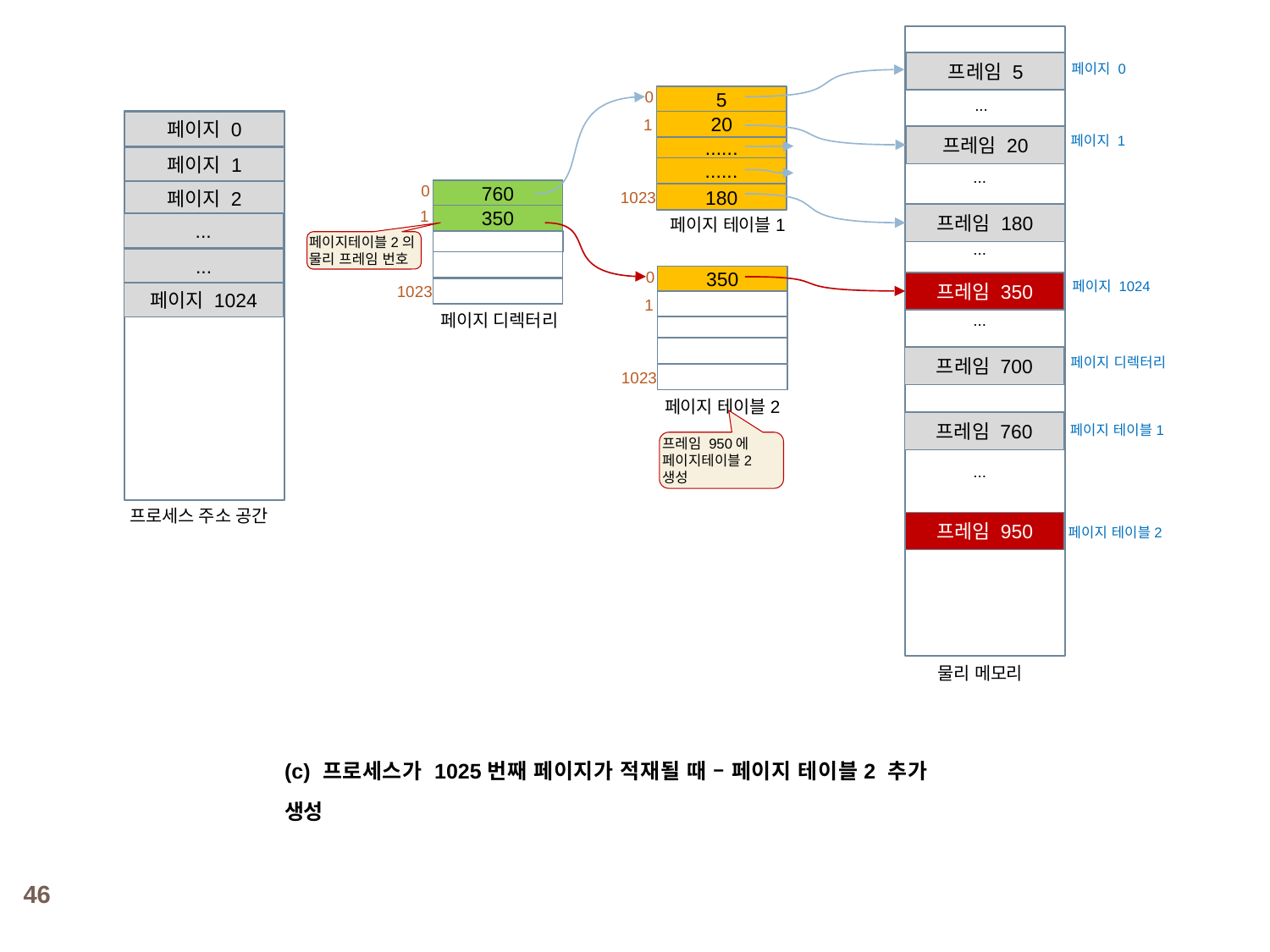

프레임 5
페이지 0
5
0
...

20
페이지 0
1
페이지 1
프레임 20
......
페이지 1
......
...
760
0
페이지 2
180
1023
프레임 180
350
1
페이지 테이블1
...

페이지테이블2의
물리 프레임 번호
...
...

350
0
페이지 1024
프레임 350

1023
페이지 1024

1
페이지 디렉터리
...

페이지 디렉터리
프레임 700

1023
페이지 테이블2
프레임 760
페이지 테이블1
프레임 950에 페이지테이블2 생성
...
프로세스 주소 공간
프레임 950
페이지 테이블2
물리 메모리
(c) 프로세스가 1025번째 페이지가 적재될 때 – 페이지 테이블2 추가 생성
46